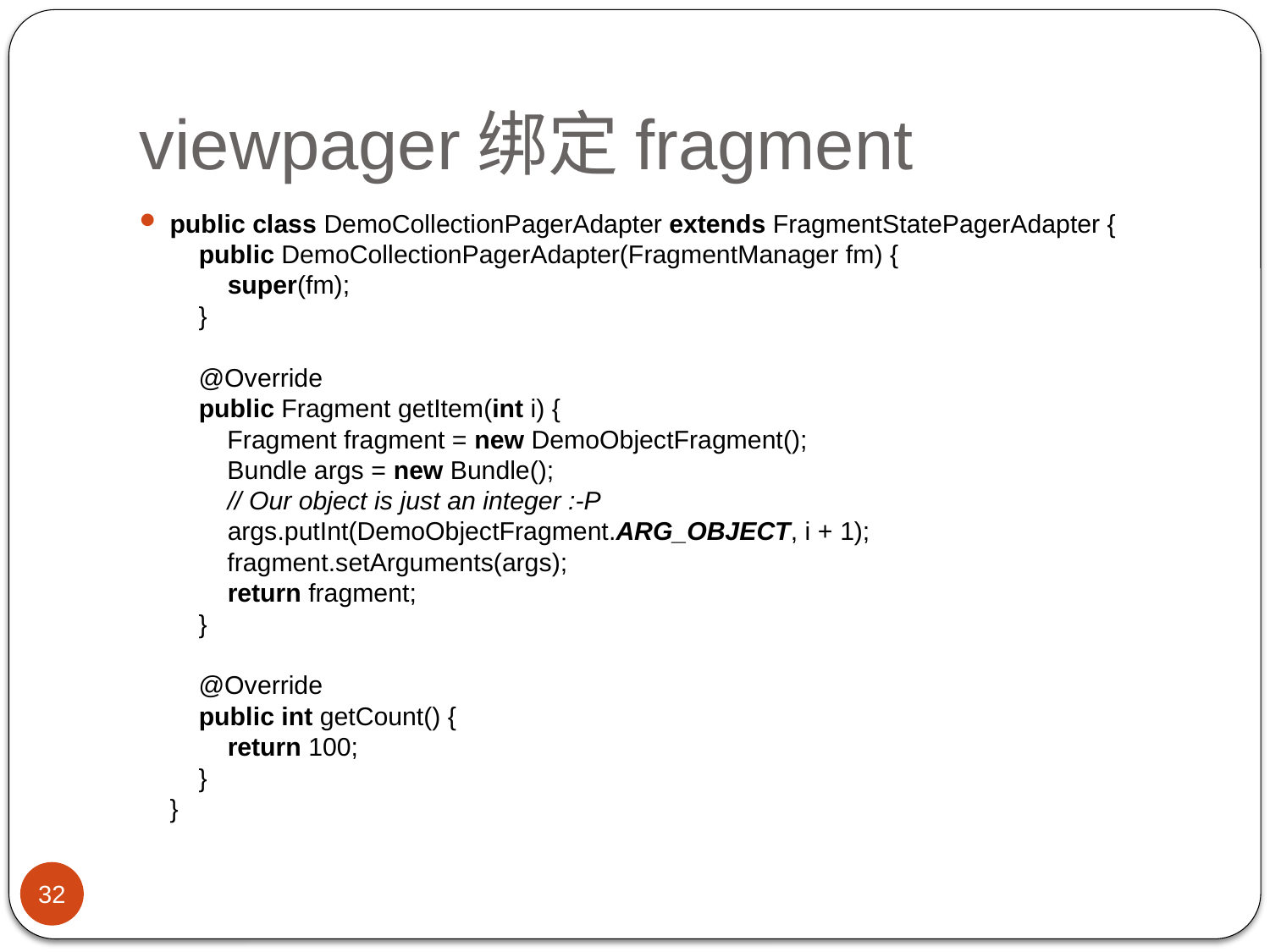

# viewpager绑定fragment
public class DemoCollectionPagerAdapter extends FragmentStatePagerAdapter {
    public DemoCollectionPagerAdapter(FragmentManager fm) {
        super(fm);
    }
    @Override
    public Fragment getItem(int i) {
        Fragment fragment = new DemoObjectFragment();
        Bundle args = new Bundle();
        // Our object is just an integer :-P
        args.putInt(DemoObjectFragment.ARG_OBJECT, i + 1);
        fragment.setArguments(args);
        return fragment;
    }
    @Override
    public int getCount() {
        return 100;
    }
}
32